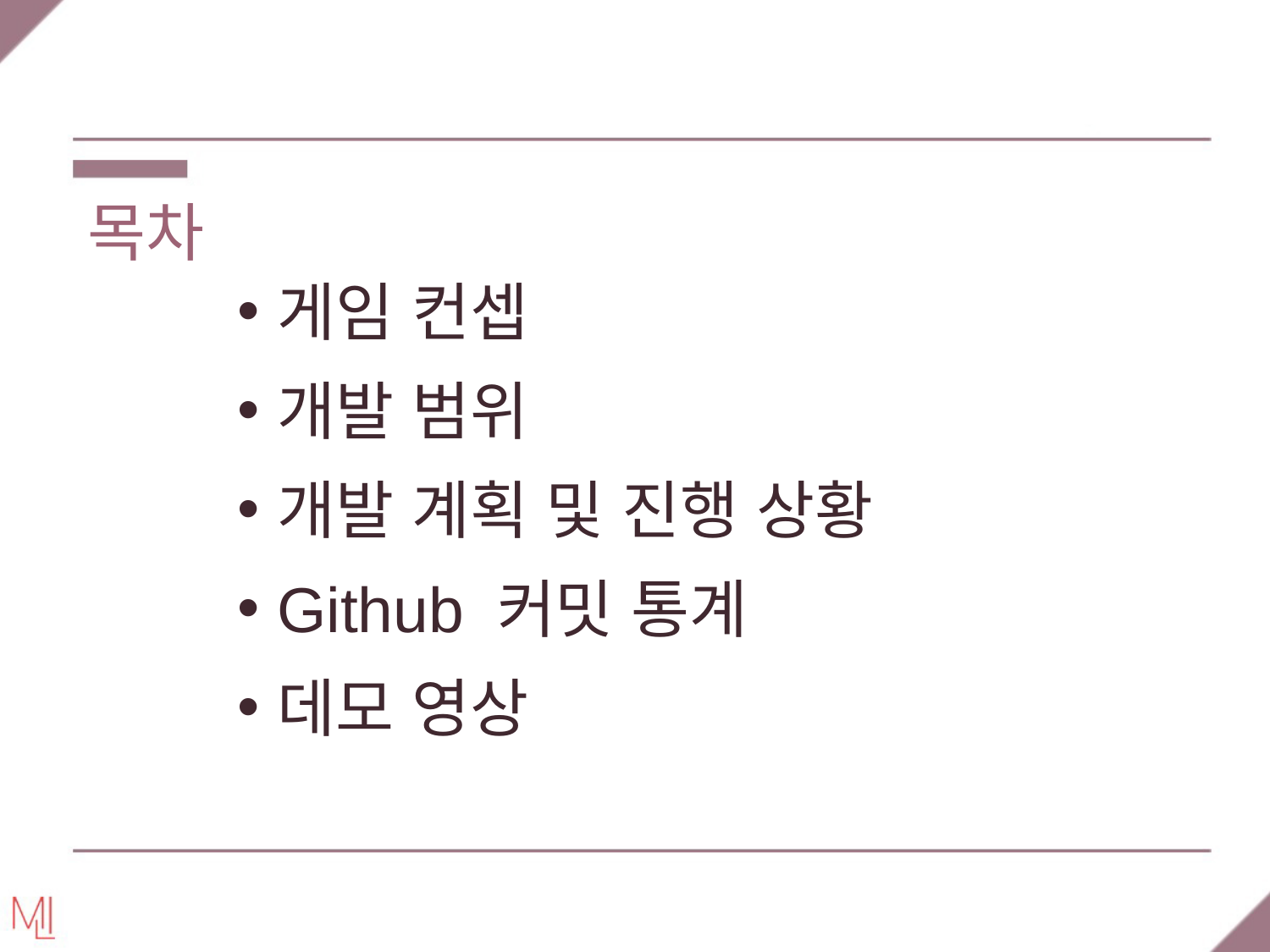

목차
게임 컨셉
개발 범위
개발 계획 및 진행 상황
Github 커밋 통계
데모 영상